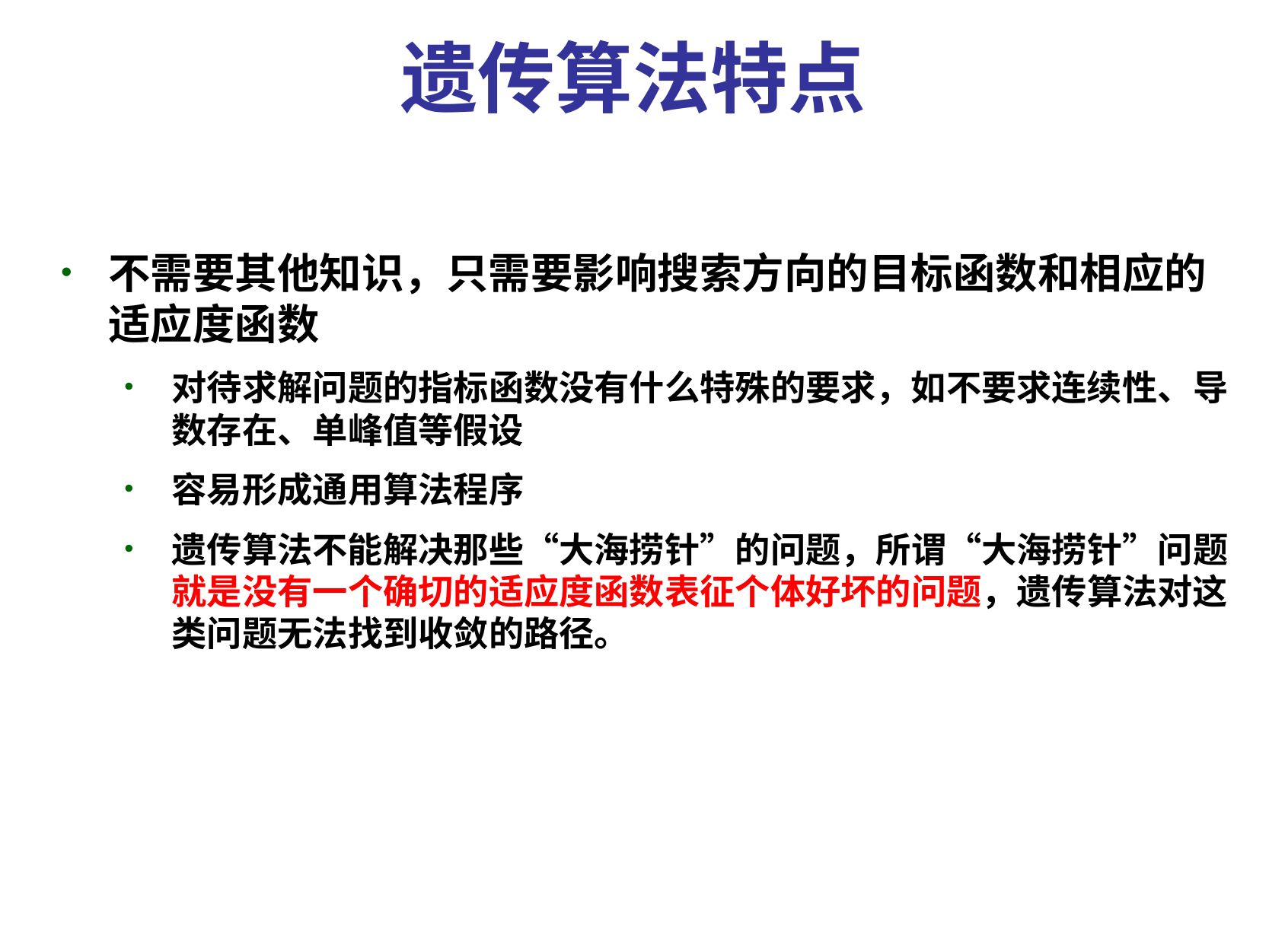

遗传算法特点
不需要其他知识，只需要影响搜索方向的目标函数和相应的适应度函数
对待求解问题的指标函数没有什么特殊的要求，如不要求连续性、导数存在、单峰值等假设
容易形成通用算法程序
遗传算法不能解决那些“大海捞针”的问题，所谓“大海捞针”问题就是没有一个确切的适应度函数表征个体好坏的问题，遗传算法对这类问题无法找到收敛的路径。